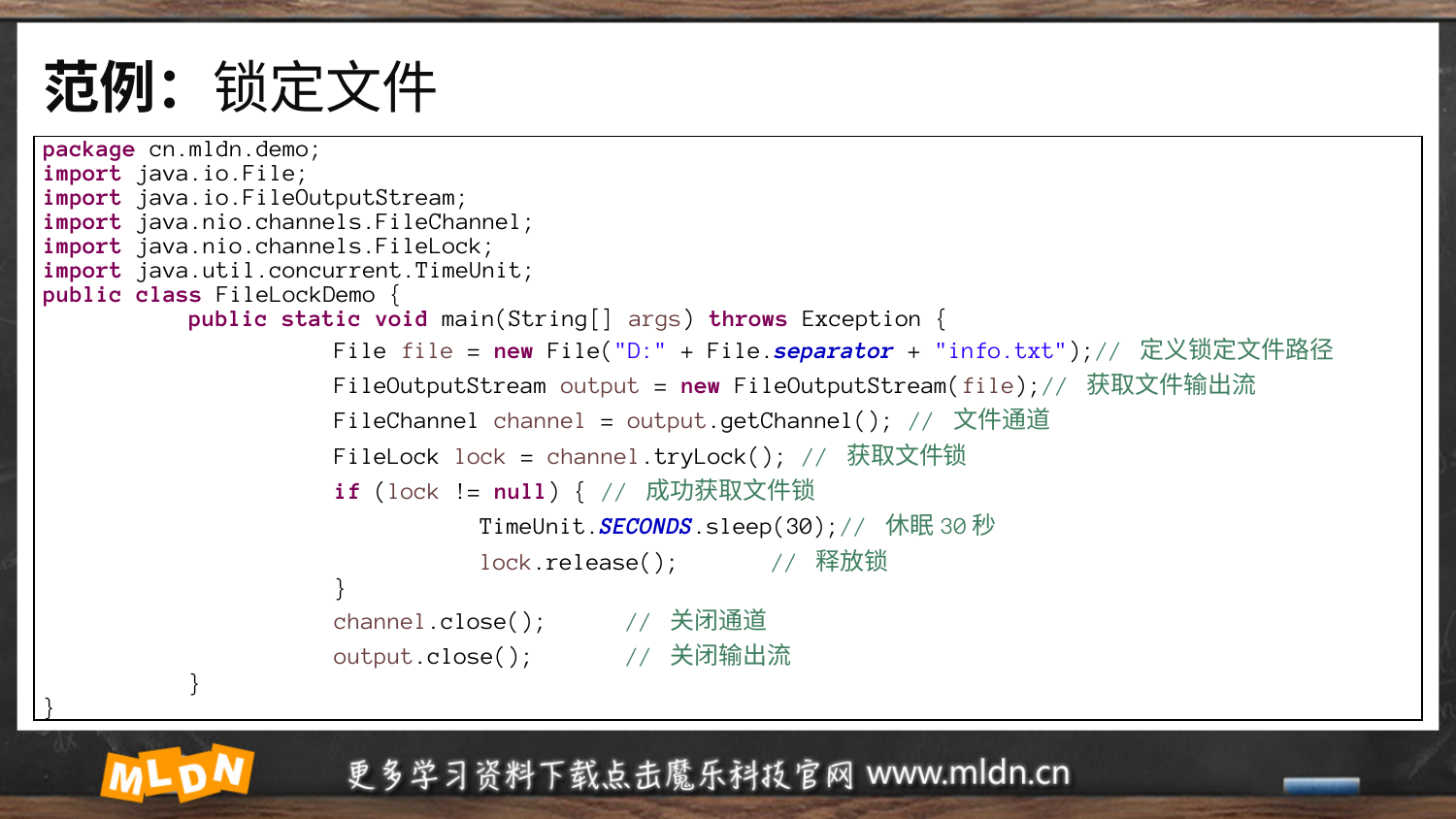

# 范例：锁定文件
| package cn.mldn.demo; import java.io.File; import java.io.FileOutputStream; import java.nio.channels.FileChannel; import java.nio.channels.FileLock; import java.util.concurrent.TimeUnit; public class FileLockDemo { public static void main(String[] args) throws Exception { File file = new File("D:" + File.separator + "info.txt");// 定义锁定文件路径 FileOutputStream output = new FileOutputStream(file);// 获取文件输出流 FileChannel channel = output.getChannel(); // 文件通道 FileLock lock = channel.tryLock(); // 获取文件锁 if (lock != null) { // 成功获取文件锁 TimeUnit.SECONDS.sleep(30);// 休眠30秒 lock.release(); // 释放锁 } channel.close(); // 关闭通道 output.close(); // 关闭输出流 } } |
| --- |